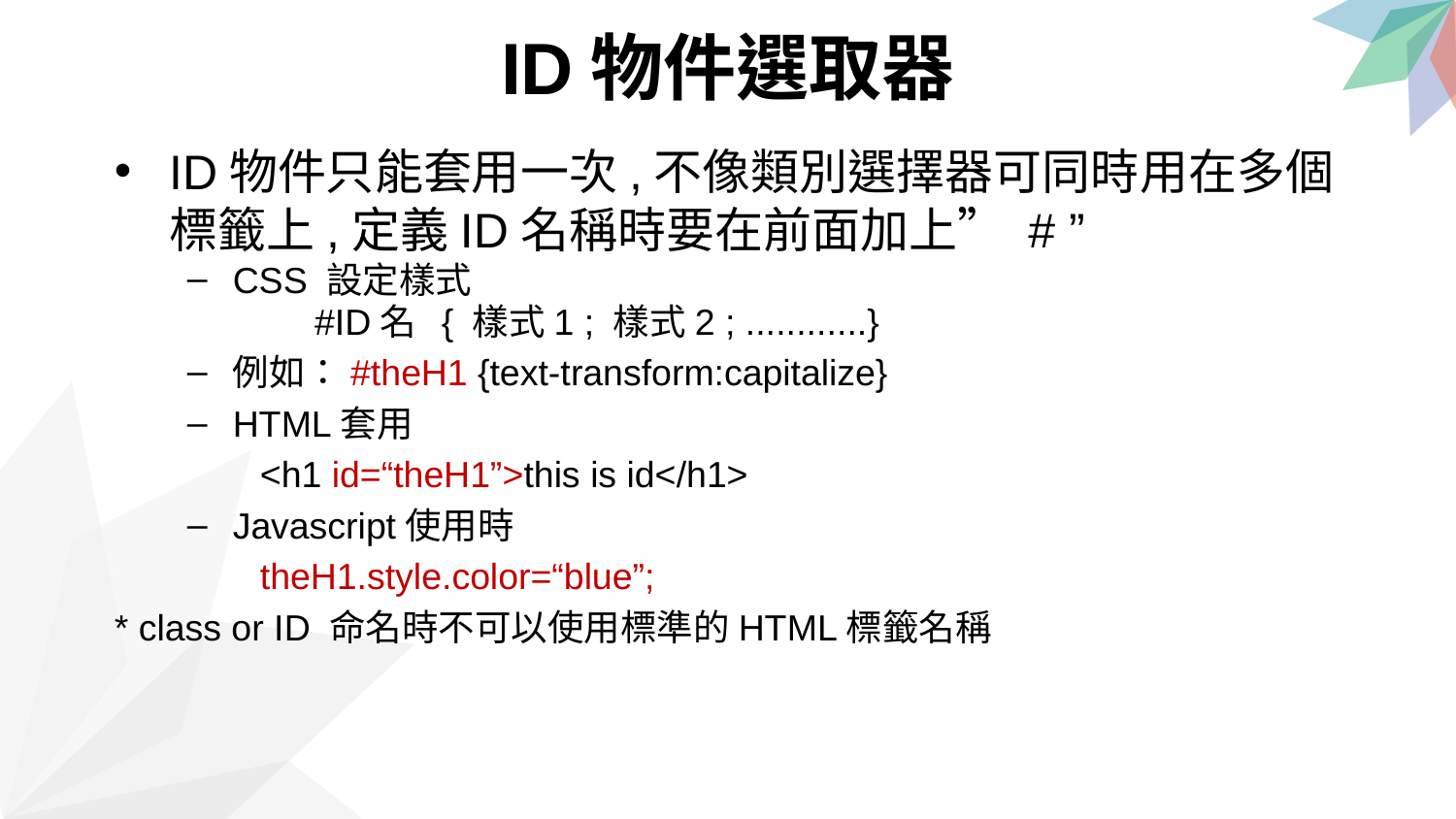

ID物件選取器
ID物件只能套用一次,不像類別選擇器可同時用在多個標籤上,定義ID名稱時要在前面加上” # ”
CSS 設定樣式
		#ID名  { 樣式1 ; 樣式2 ; ............}
例如：#theH1 {text-transform:capitalize}
HTML套用
<h1 id=“theH1”>this is id</h1>
Javascript使用時
theH1.style.color=“blue”;
* class or ID 命名時不可以使用標準的HTML標籤名稱